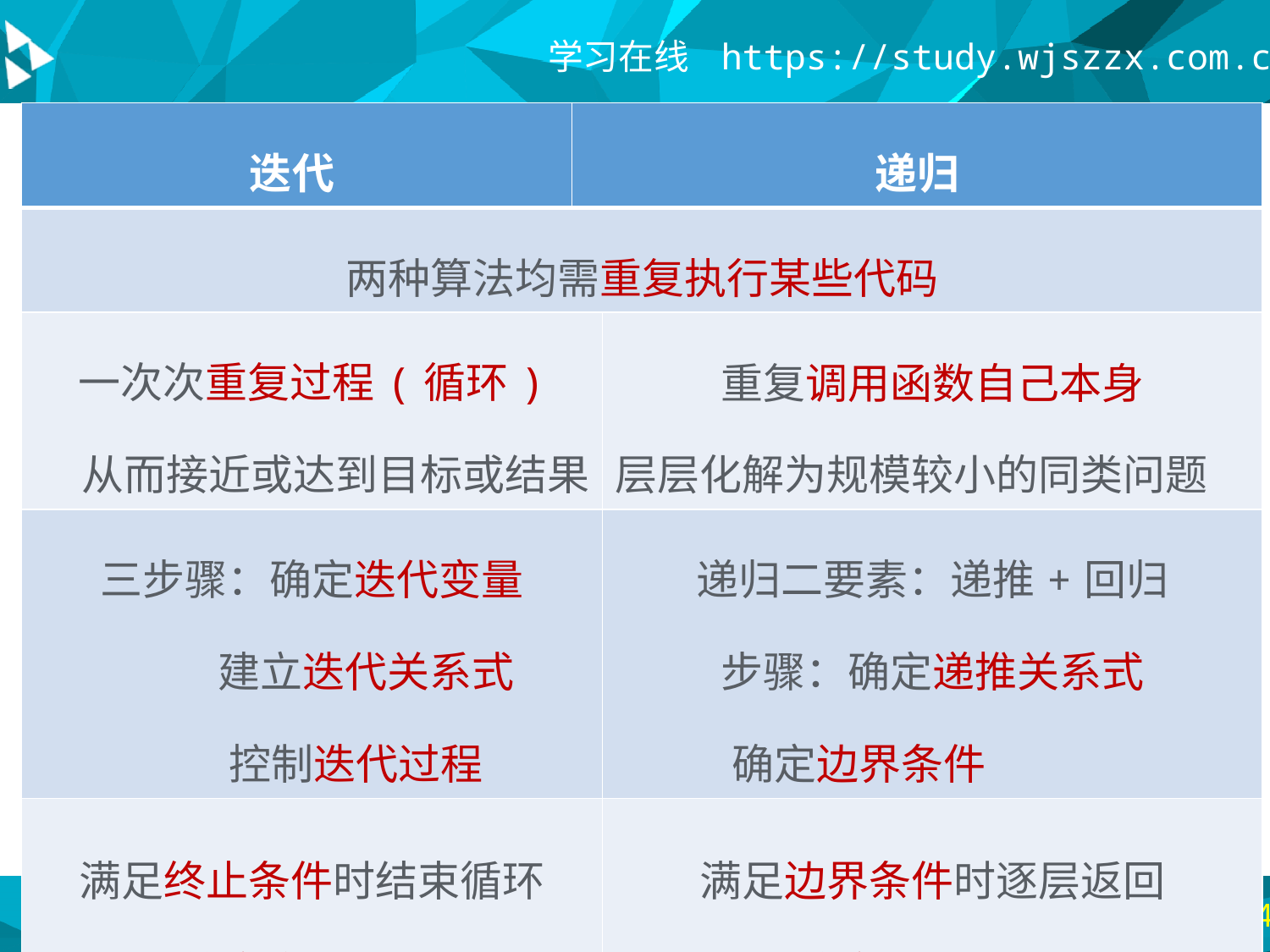

| 迭代 | 递归 |  |
| --- | --- | --- |
| 两种算法均需重复执行某些代码 |  |  |
| 一次次重复过程(循环) 从而接近或达到目标或结果 | 重复调用函数自己本身 层层化解为规模较小的同类问题 | 重复调用函数自己本身 层层化解为规模较小的同类问题 |
| 三步骤：确定迭代变量 建立迭代关系式 控制迭代过程 | 递归二要素：递推+回归 步骤：确定递推关系式 确定边界条件 | 递归二要素：递推+回归 步骤：确定递推关系式 确定边界条件 |
| 满足终止条件时结束循环 效率高 用时短 | 遇到满足终止条件的情况逐层返回 效率低 用时长 | 满足边界条件时逐层返回 效率低 用时长 |